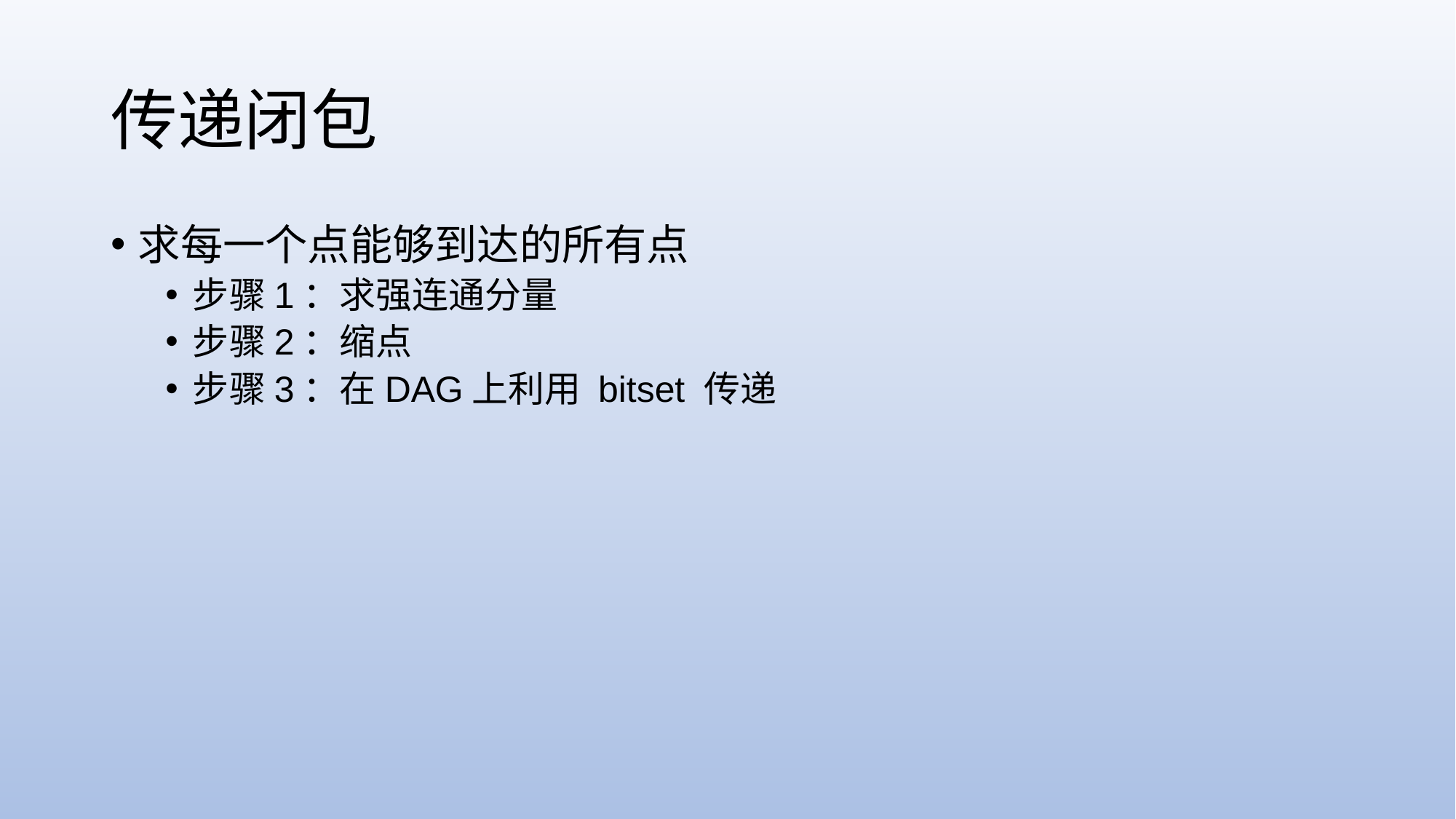

# 传递闭包
求每一个点能够到达的所有点
步骤1：求强连通分量
步骤2：缩点
步骤3：在DAG上利用 bitset 传递